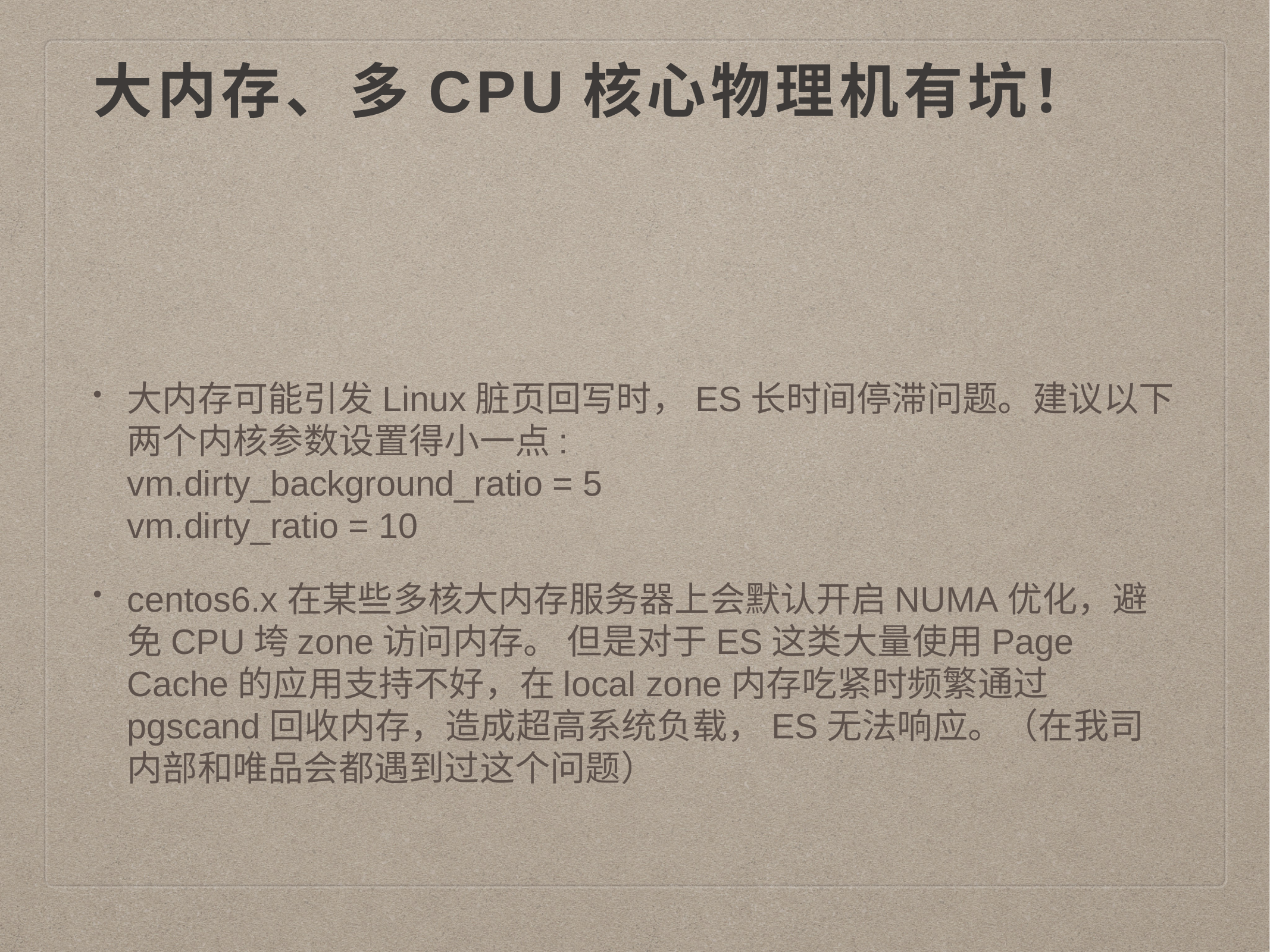

# 大内存、多CPU核心物理机有坑！

大内存可能引发Linux脏页回写时，ES长时间停滞问题。建议以下两个内核参数设置得小一点:
vm.dirty_background_ratio = 5
vm.dirty_ratio = 10
centos6.x在某些多核大内存服务器上会默认开启NUMA优化，避免CPU垮zone访问内存。 但是对于ES这类大量使用Page Cache的应用支持不好，在local zone内存吃紧时频繁通过pgscand回收内存，造成超高系统负载，ES无法响应。（在我司内部和唯品会都遇到过这个问题）
12